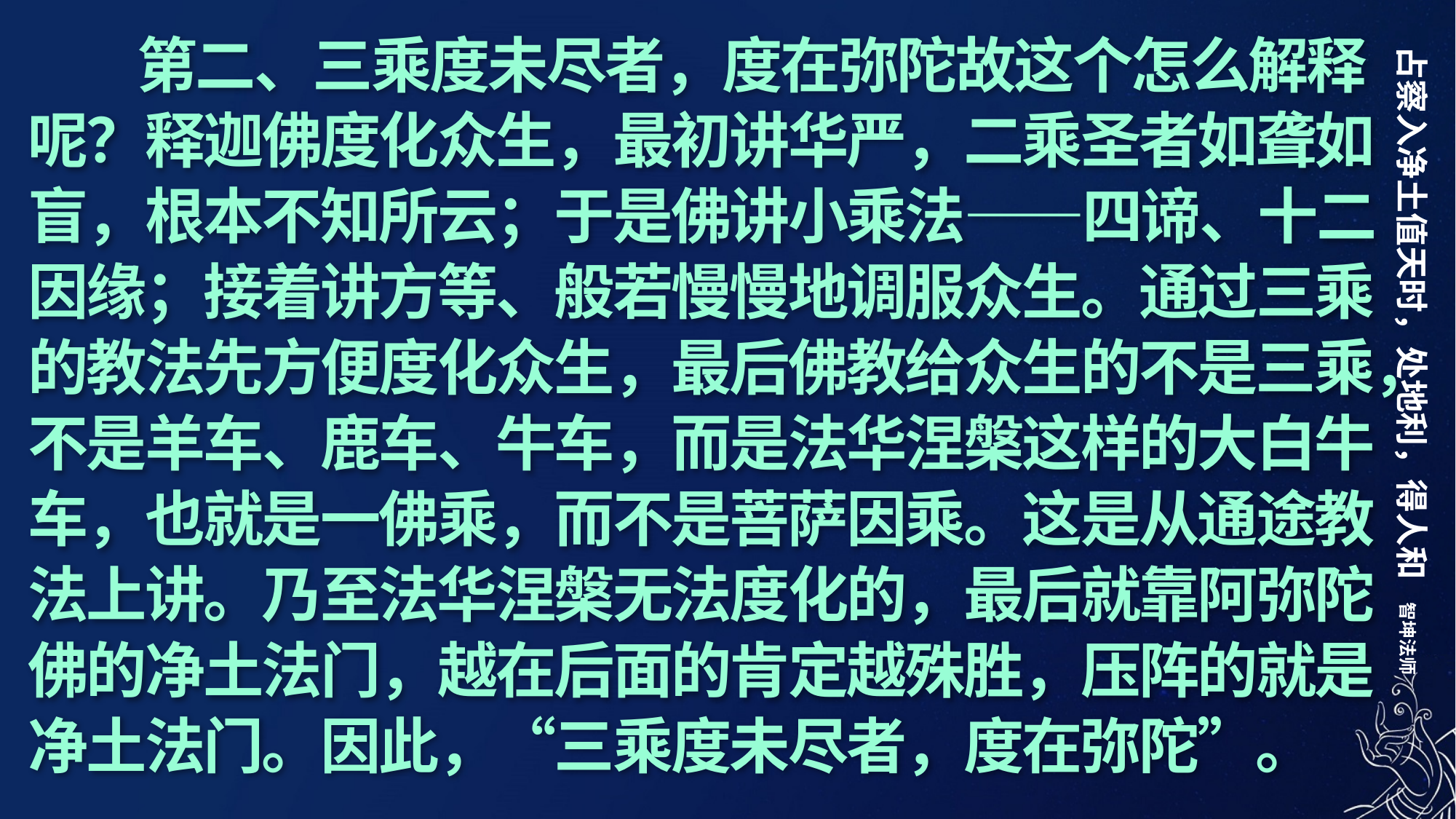

第二、三乘度未尽者，度在弥陀故这个怎么解释呢？释迦佛度化众生，最初讲华严，二乘圣者如聋如盲，根本不知所云；于是佛讲小乘法——四谛、十二因缘；接着讲方等、般若慢慢地调服众生。通过三乘的教法先方便度化众生，最后佛教给众生的不是三乘，不是羊车、鹿车、牛车，而是法华涅槃这样的大白牛车，也就是一佛乘，而不是菩萨因乘。这是从通途教法上讲。乃至法华涅槃无法度化的，最后就靠阿弥陀佛的净土法门，越在后面的肯定越殊胜，压阵的就是净土法门。因此，“三乘度未尽者，度在弥陀”。